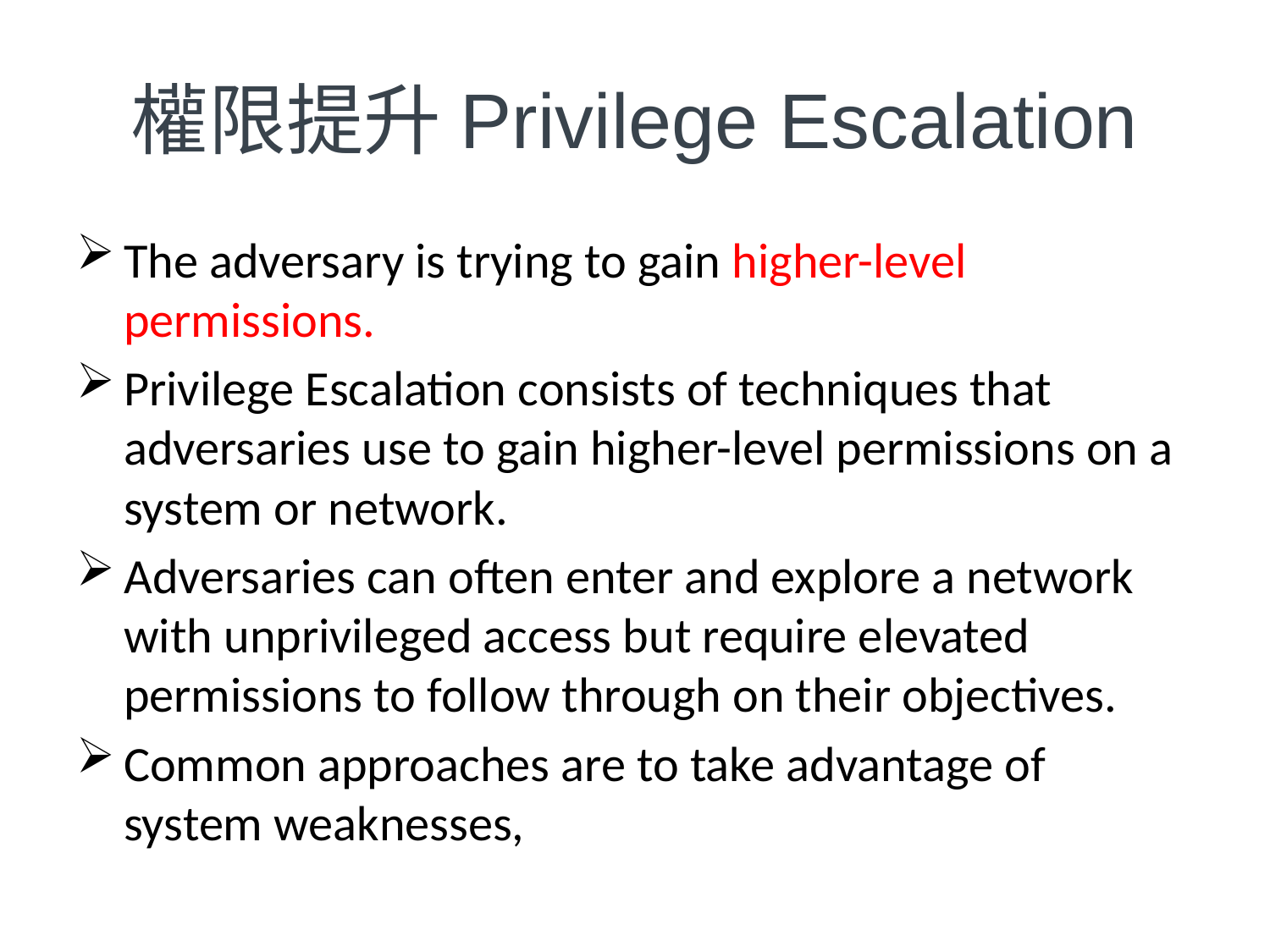

# 權限提升Privilege Escalation
The adversary is trying to gain higher-level permissions.
Privilege Escalation consists of techniques that adversaries use to gain higher-level permissions on a system or network.
Adversaries can often enter and explore a network with unprivileged access but require elevated permissions to follow through on their objectives.
Common approaches are to take advantage of system weaknesses,